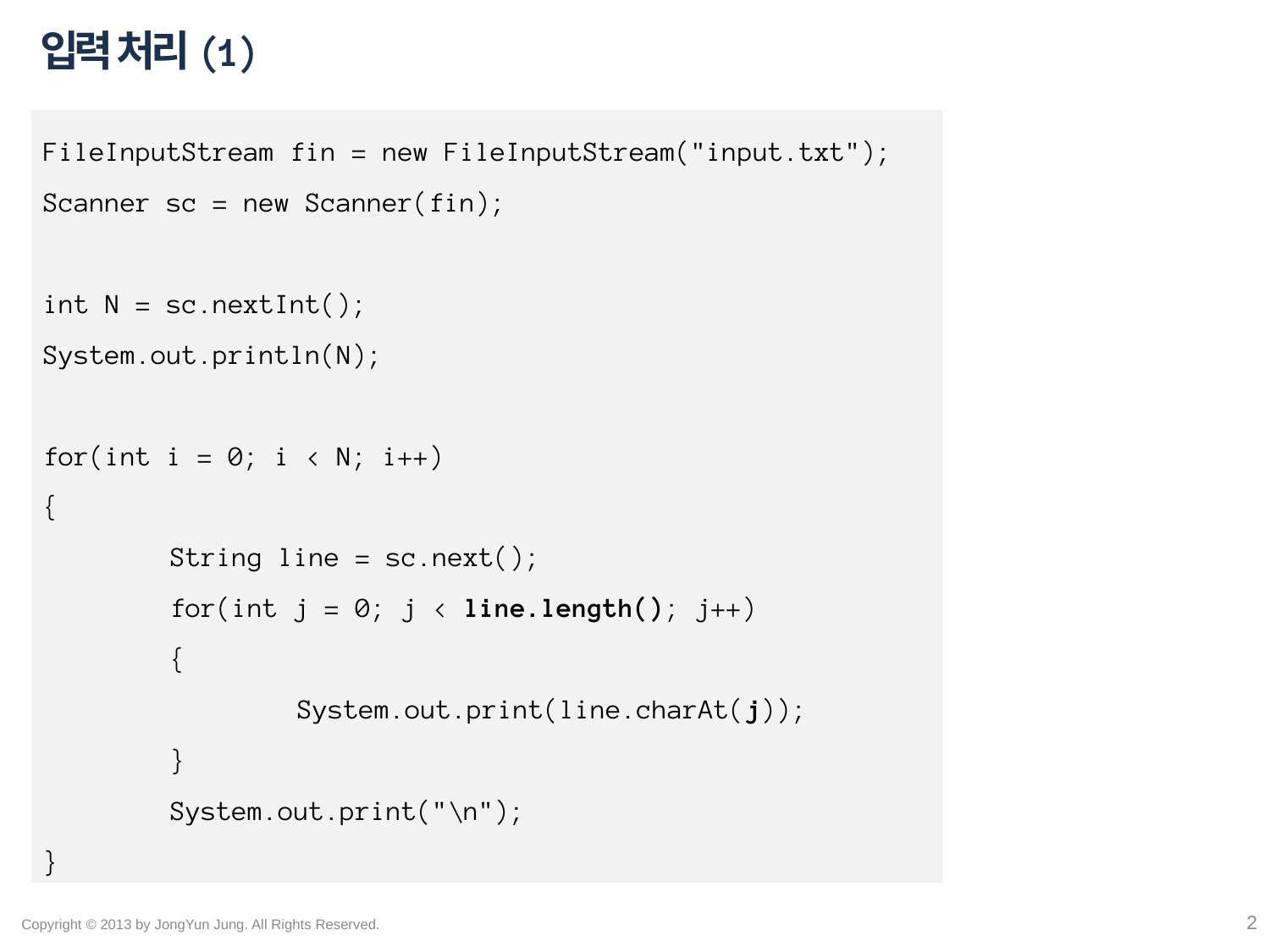

# 입력 처리(1)
FileInputStream fin = new FileInputStream("input.txt");
Scanner sc = new Scanner(fin);

int N = sc.nextInt();
System.out.println(N);

for(int i = 0; i < N; i++)
{
	String line = sc.next();
	for(int j = 0; j < line.length(); j++)
	{
		System.out.print(line.charAt(j));
	}
	System.out.print("\n");
}
2
Copyright © 2013 by JongYun Jung. All Rights Reserved.